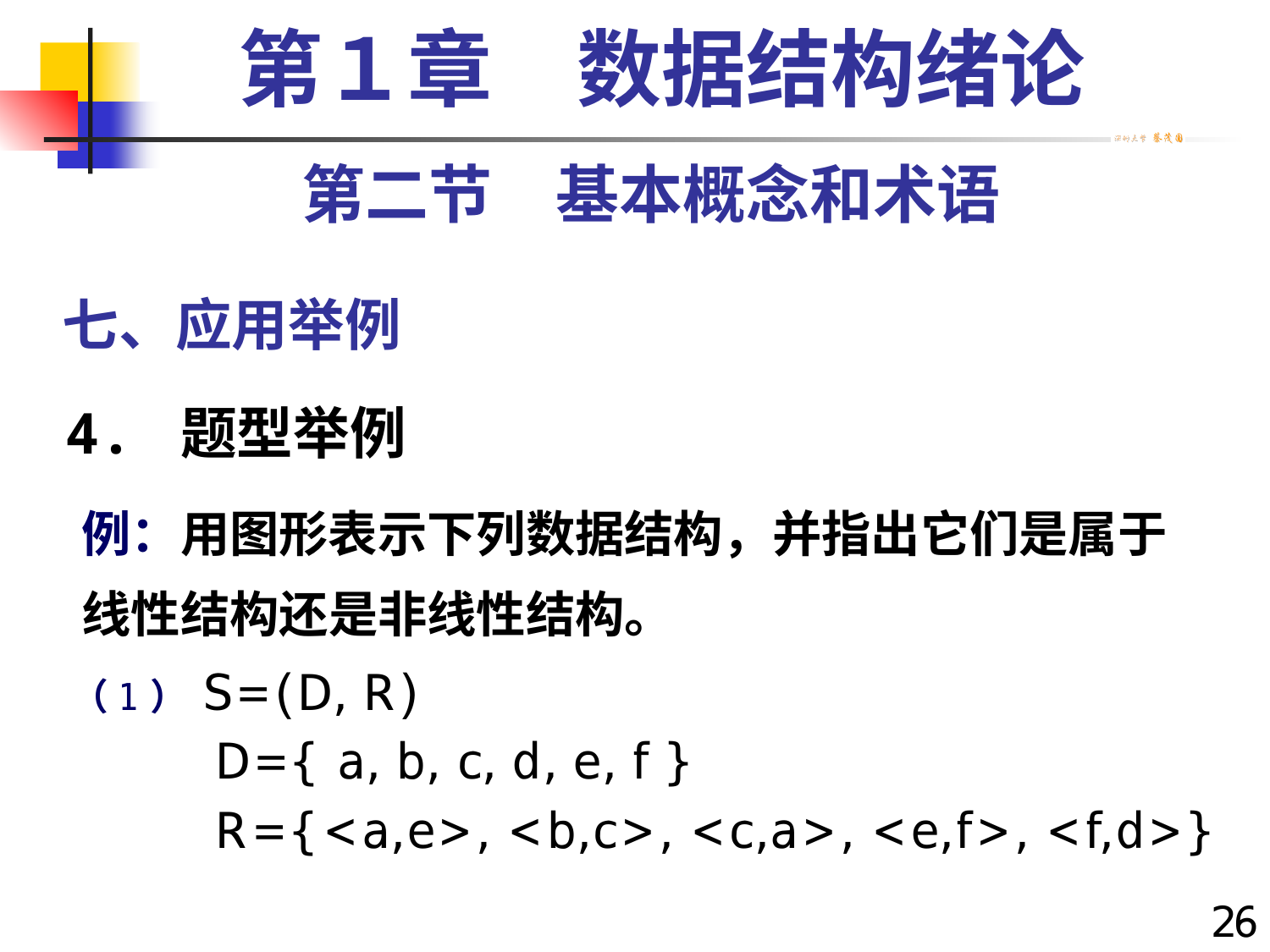

第１章　数据结构绪论
第二节　基本概念和术语
# 七、应用举例
4. 题型举例
例：用图形表示下列数据结构，并指出它们是属于线性结构还是非线性结构。
（1） S=(D, R)
          D={ a, b, c, d, e, f }
          R={<a,e>, <b,c>, <c,a>, <e,f>, <f,d>}
26